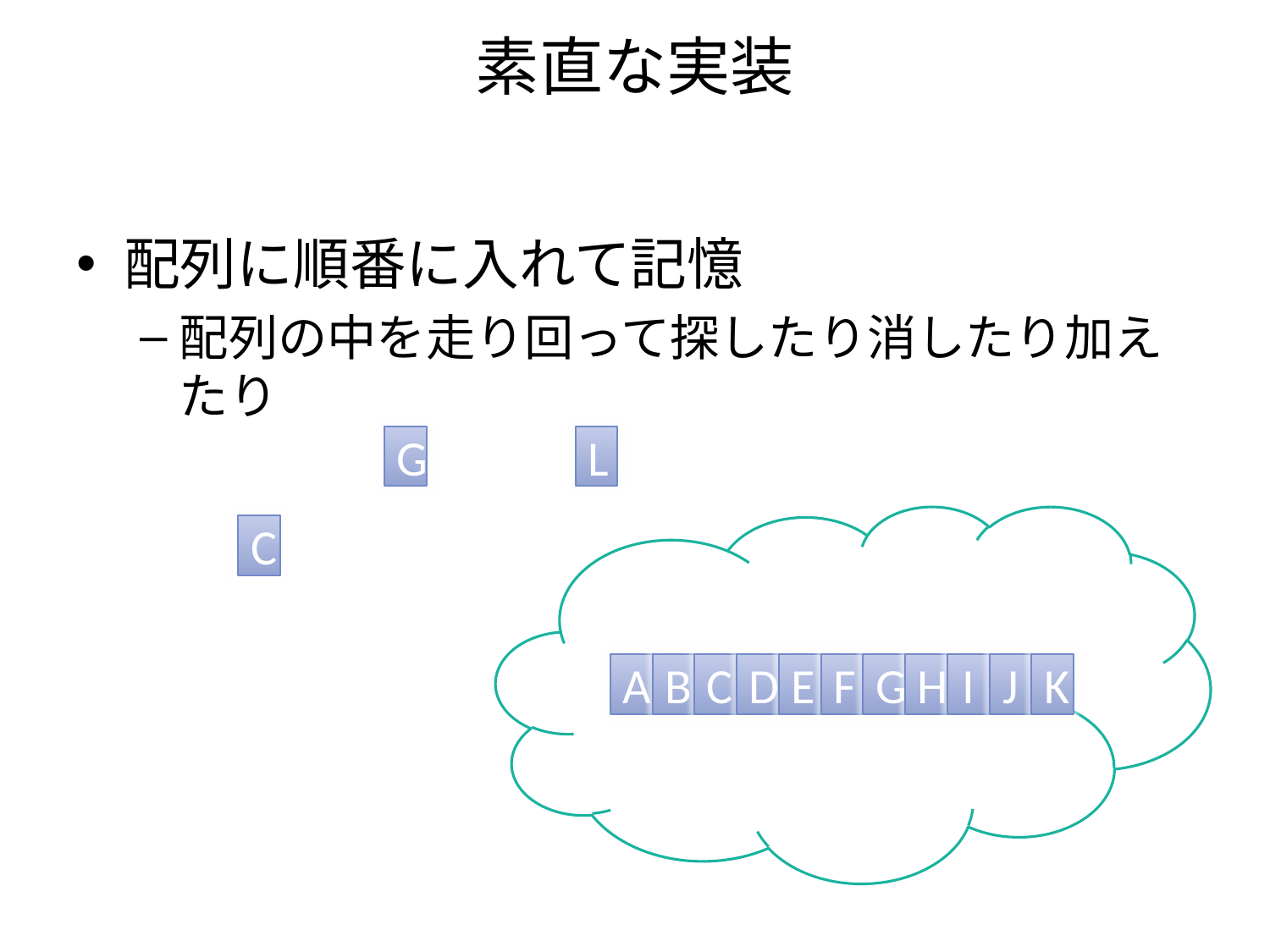

# 素直な実装
配列に順番に入れて記憶
配列の中を走り回って探したり消したり加えたり
G
L

C
A
B
C
D
E
F
G
H
I
J
K